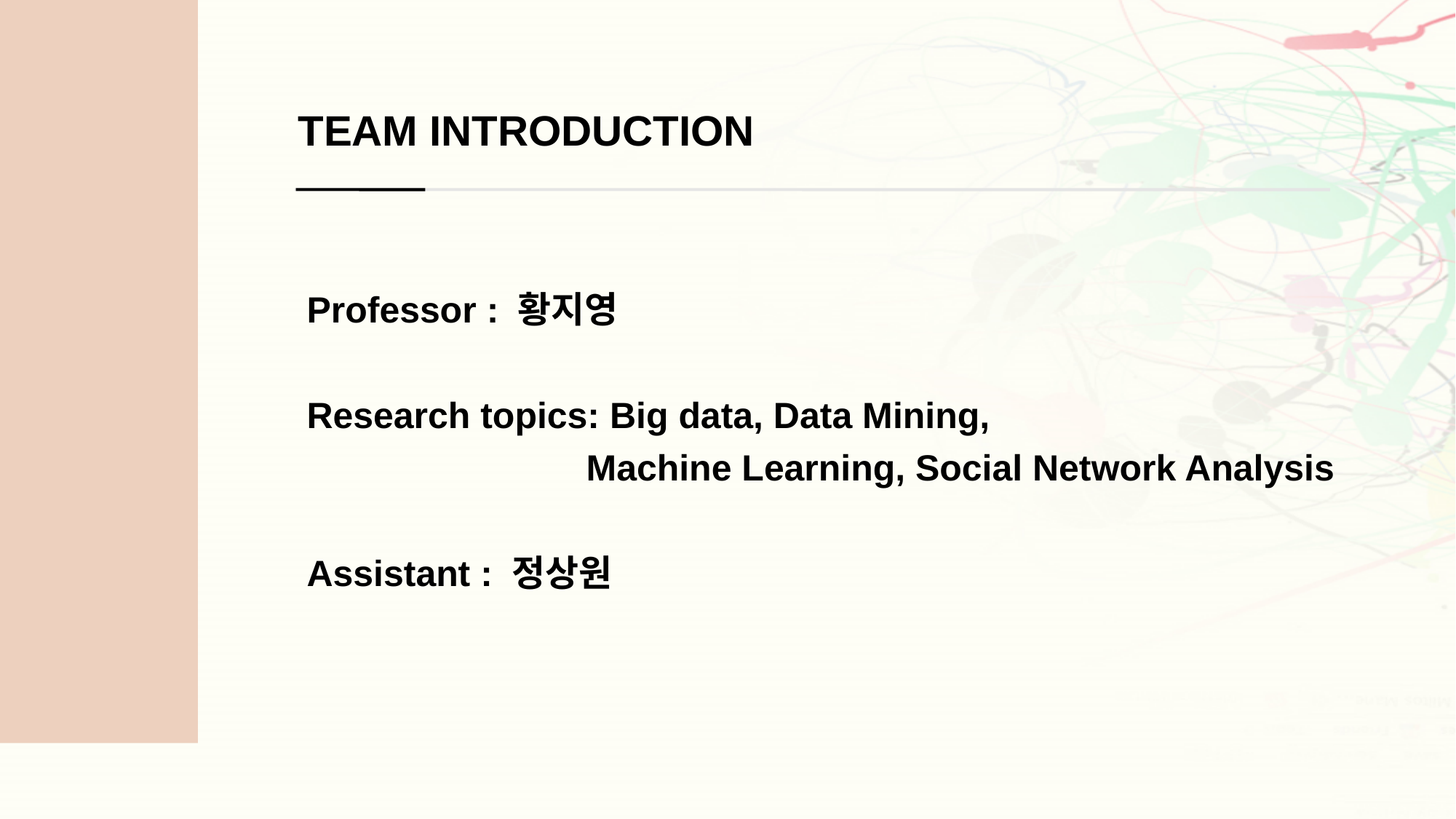

TEAM INTRODUCTION

Professor : 황지영

Research topics: Big data, Data Mining,
		      Machine Learning, Social Network Analysis

Assistant : 정상원